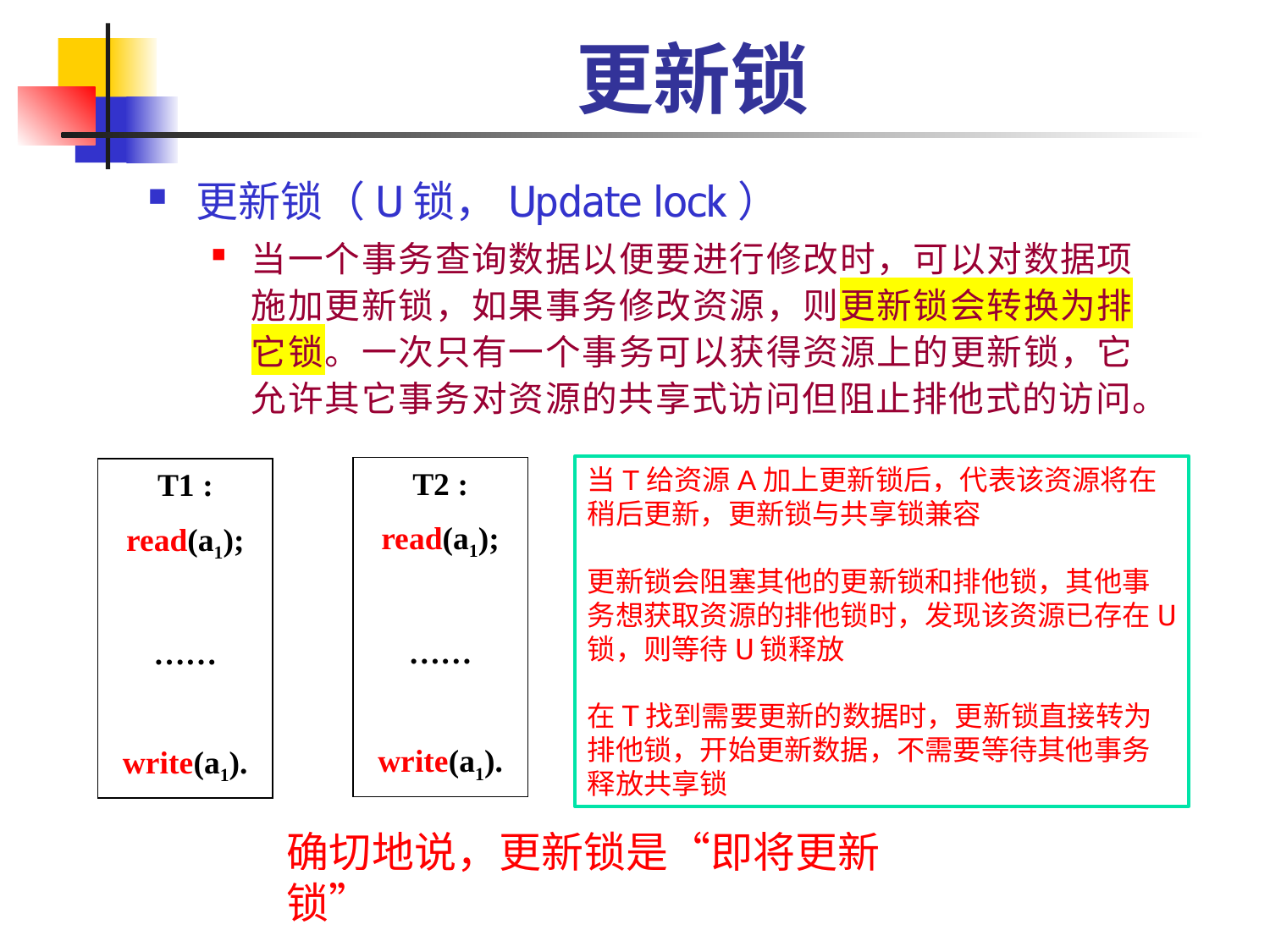

# 更新锁
更新锁（U锁，Update lock）
当一个事务查询数据以便要进行修改时，可以对数据项施加更新锁，如果事务修改资源，则更新锁会转换为排它锁。一次只有一个事务可以获得资源上的更新锁，它允许其它事务对资源的共享式访问但阻止排他式的访问。
当T给资源A加上更新锁后，代表该资源将在稍后更新，更新锁与共享锁兼容

更新锁会阻塞其他的更新锁和排他锁，其他事务想获取资源的排他锁时，发现该资源已存在U锁，则等待U锁释放

在T找到需要更新的数据时，更新锁直接转为排他锁，开始更新数据，不需要等待其他事务释放共享锁
T2 :
read(a1);

……

write(a1).
T1 :
read(a1);

……

write(a1).
确切地说，更新锁是“即将更新 锁”